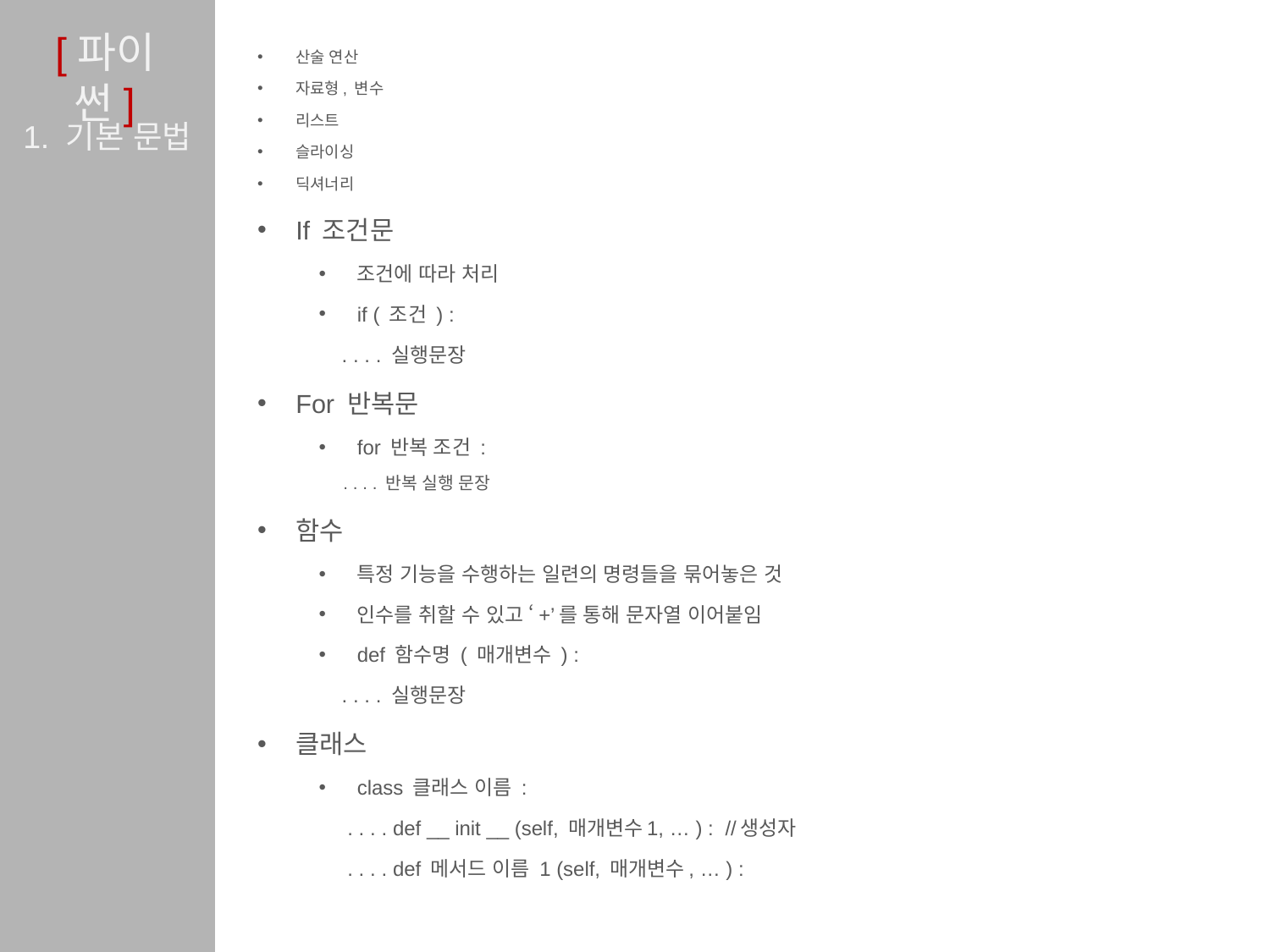

산술 연산
자료형, 변수
리스트
슬라이싱
딕셔너리
If 조건문
조건에 따라 처리
if ( 조건 ) :
    . . . . 실행문장
For 반복문
for 반복 조건 :
     . . . . 반복 실행 문장
함수
특정 기능을 수행하는 일련의 명령들을 묶어놓은 것
인수를 취할 수 있고 ‘+’를 통해 문자열 이어붙임
def 함수명 ( 매개변수 ) :
    . . . . 실행문장
클래스
class 클래스 이름 :
     . . . . def __ init __ (self, 매개변수1, … ) :  //생성자
     . . . . def 메서드 이름 1 (self, 매개변수, … ) :
# [파이썬]

1. 기본 문법